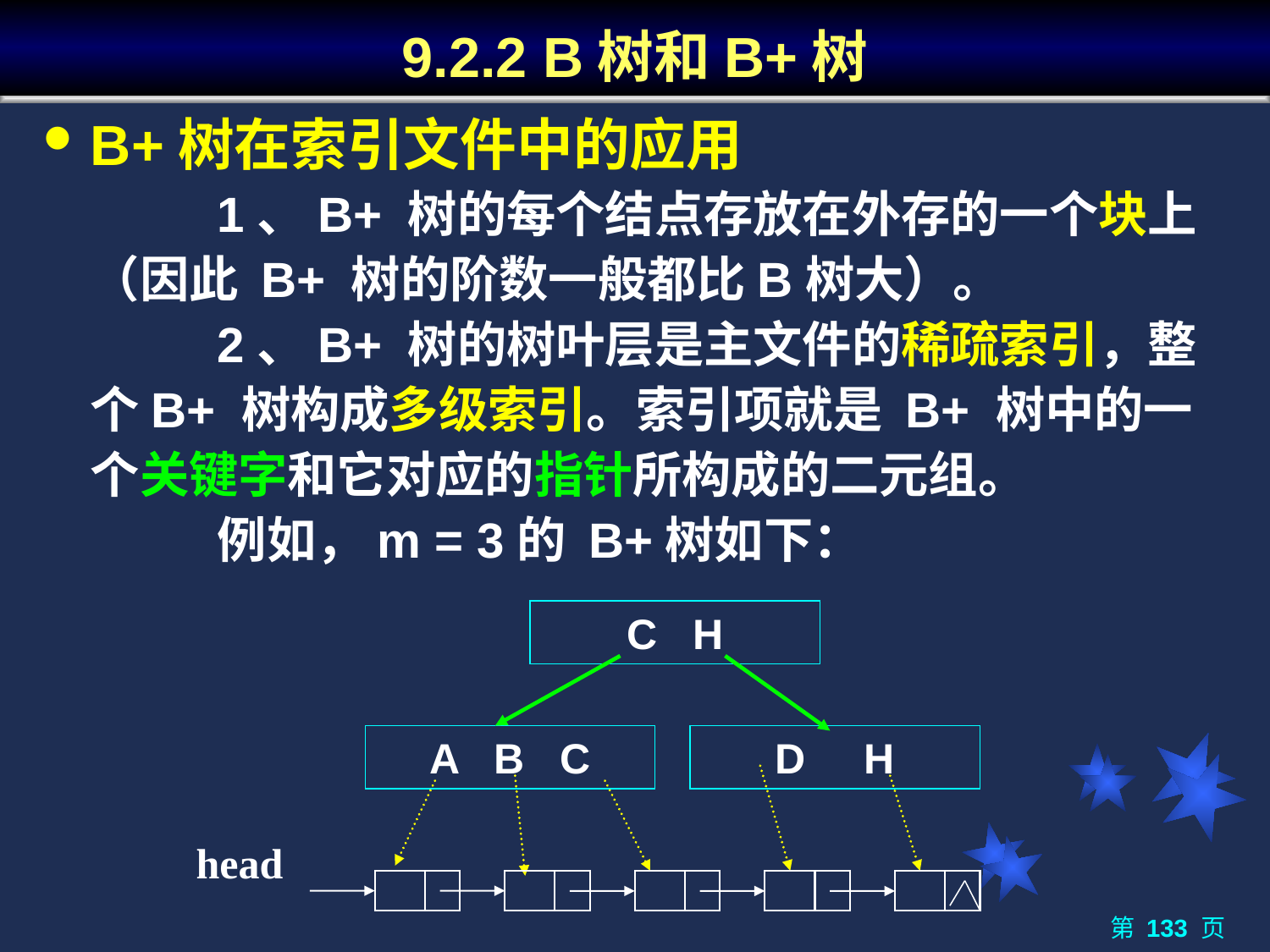

# 9.2.2 B树和B+树
B+树在索引文件中的应用
		1、B+ 树的每个结点存放在外存的一个块上（因此 B+ 树的阶数一般都比B树大）。
		2、B+ 树的树叶层是主文件的稀疏索引，整个B+ 树构成多级索引。索引项就是 B+ 树中的一个关键字和它对应的指针所构成的二元组。
		例如，m = 3的 B+树如下：
C   H

A   B   C
D     H

head

第 133 页